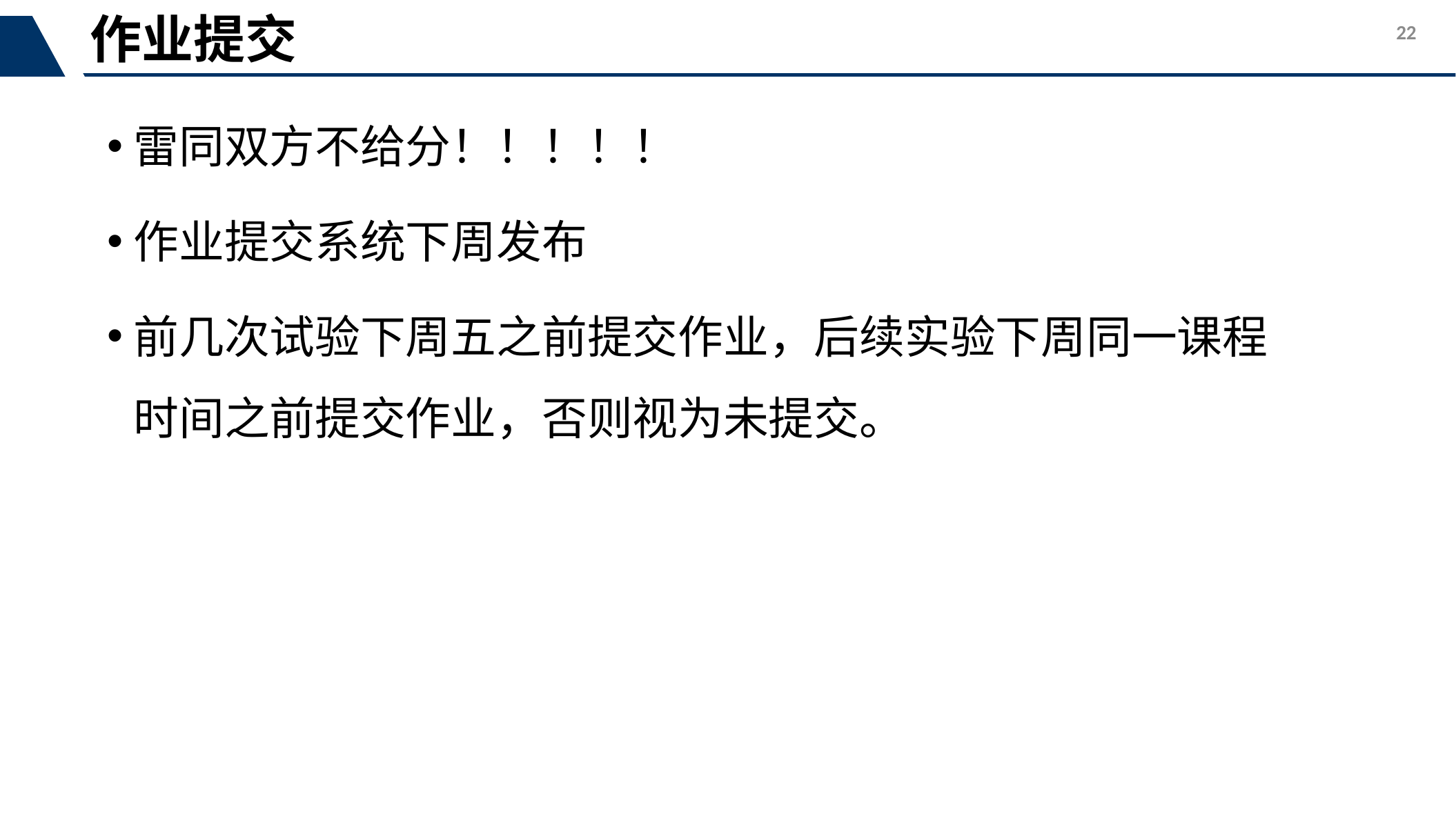

作业提交

雷同双方不给分！！！！！
作业提交系统下周发布
前几次试验下周五之前提交作业，后续实验下周同一课程时间之前提交作业，否则视为未提交。